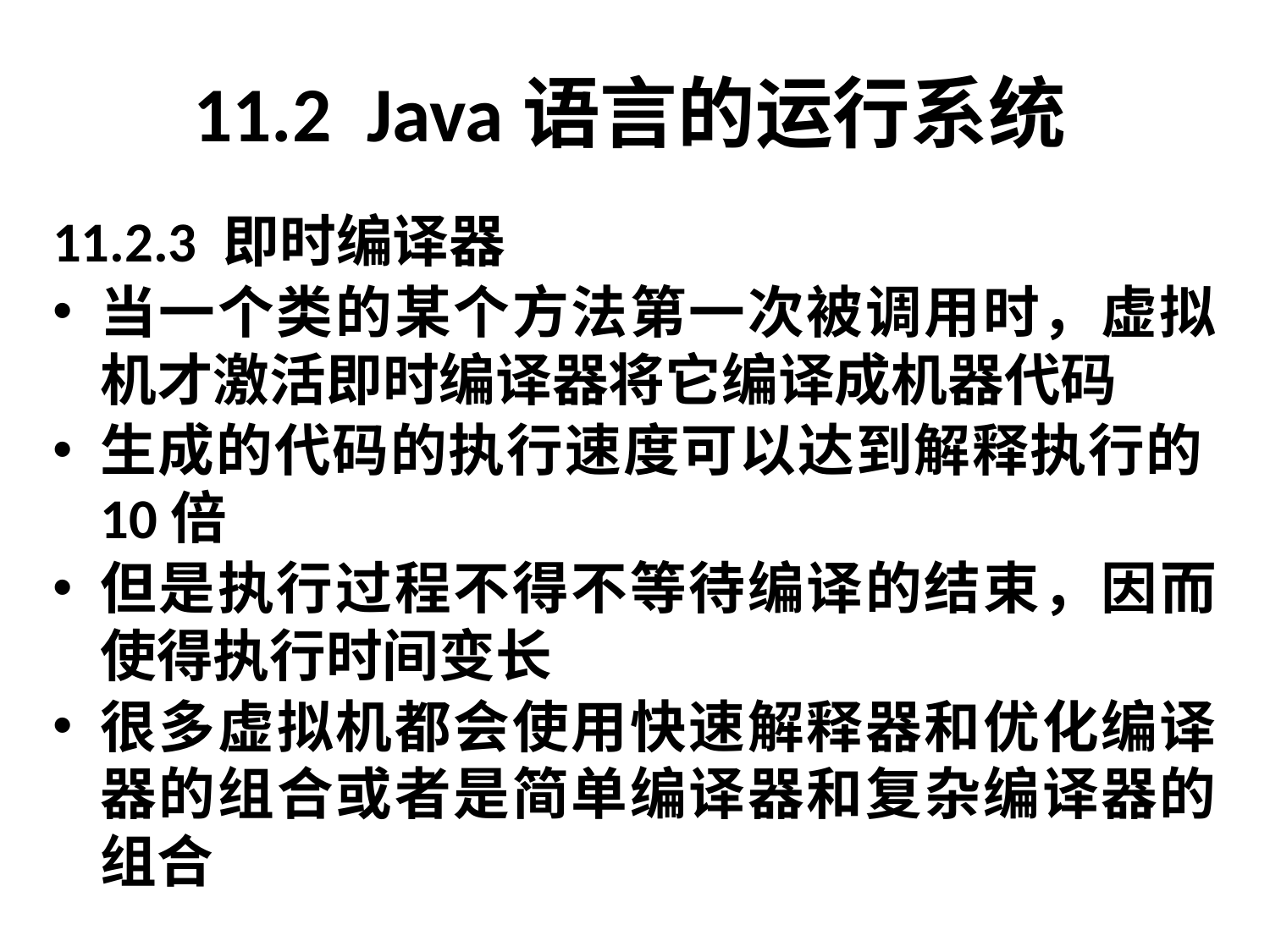

# 11.2  Java语言的运行系统
11.2.3 即时编译器
当一个类的某个方法第一次被调用时，虚拟机才激活即时编译器将它编译成机器代码
生成的代码的执行速度可以达到解释执行的10倍
但是执行过程不得不等待编译的结束，因而使得执行时间变长
很多虚拟机都会使用快速解释器和优化编译器的组合或者是简单编译器和复杂编译器的组合